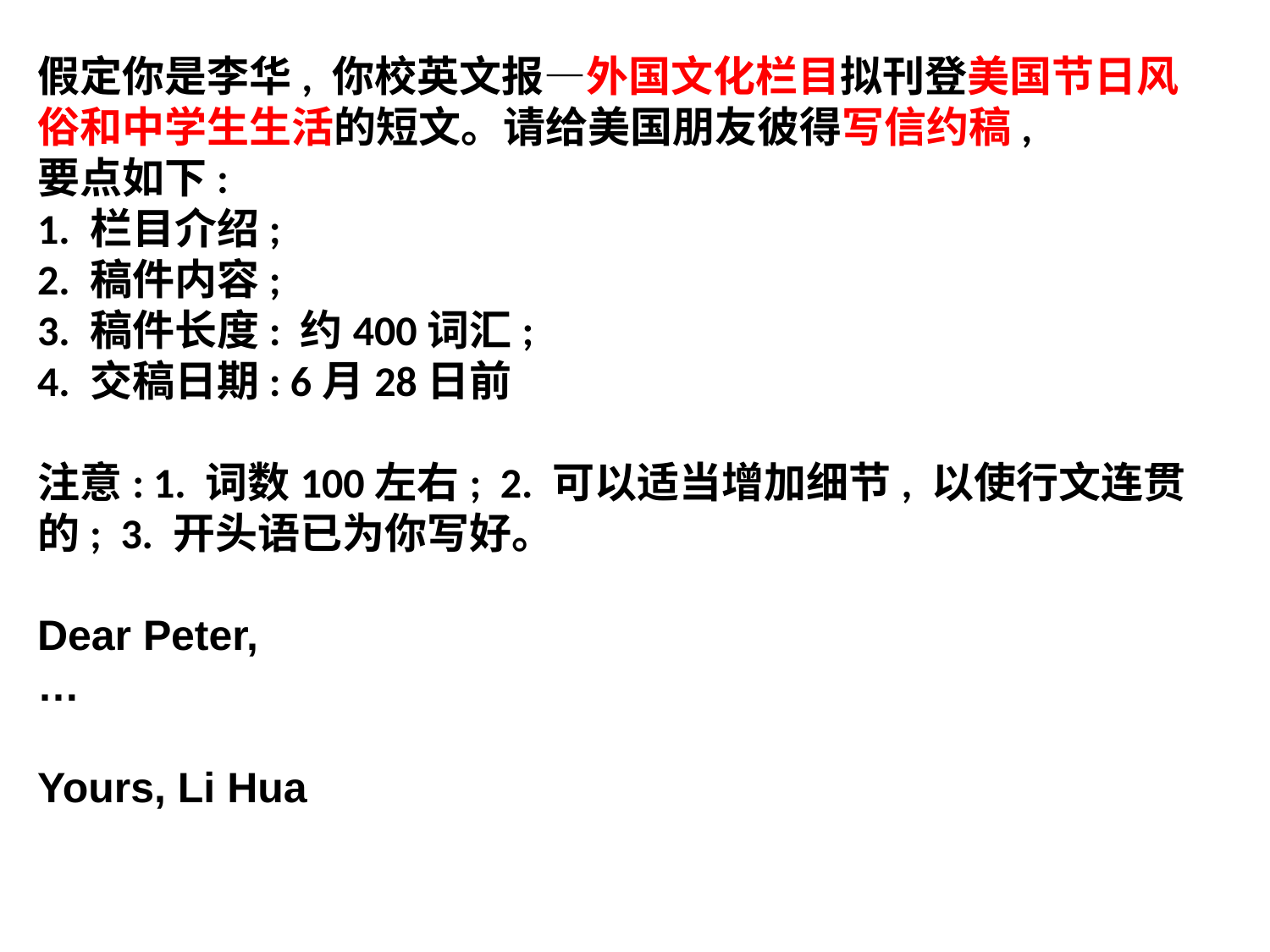

假定你是李华, 你校英文报―外国文化栏目拟刊登美国节日风俗和中学生生活的短文。请给美国朋友彼得写信约稿,
要点如下:
1. 栏目介绍;
2. 稿件内容;
3. 稿件长度: 约400词汇;
4. 交稿日期: 6月28日前

注意: 1. 词数100左右;  2. 可以适当增加细节, 以使行文连贯的;  3. 开头语已为你写好。

Dear Peter,
…

Yours, Li Hua